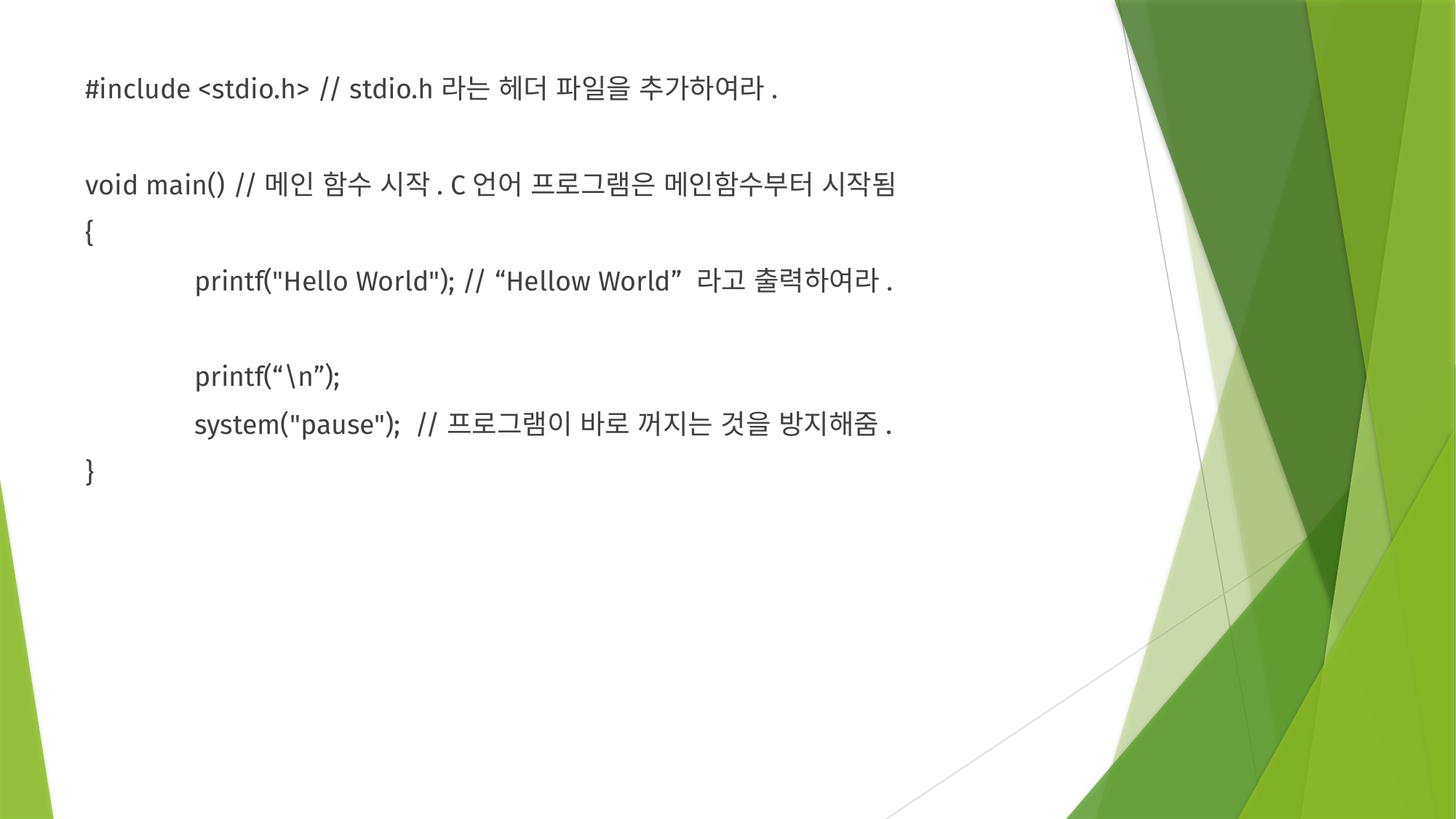

#include <stdio.h> // stdio.h라는 헤더 파일을 추가하여라.

void main() //메인 함수 시작. C언어 프로그램은 메인함수부터 시작됨
{
	printf("Hello World"); // “Hellow World” 라고 출력하여라.

	printf(“\n”);
	system("pause");  //프로그램이 바로 꺼지는 것을 방지해줌.
}